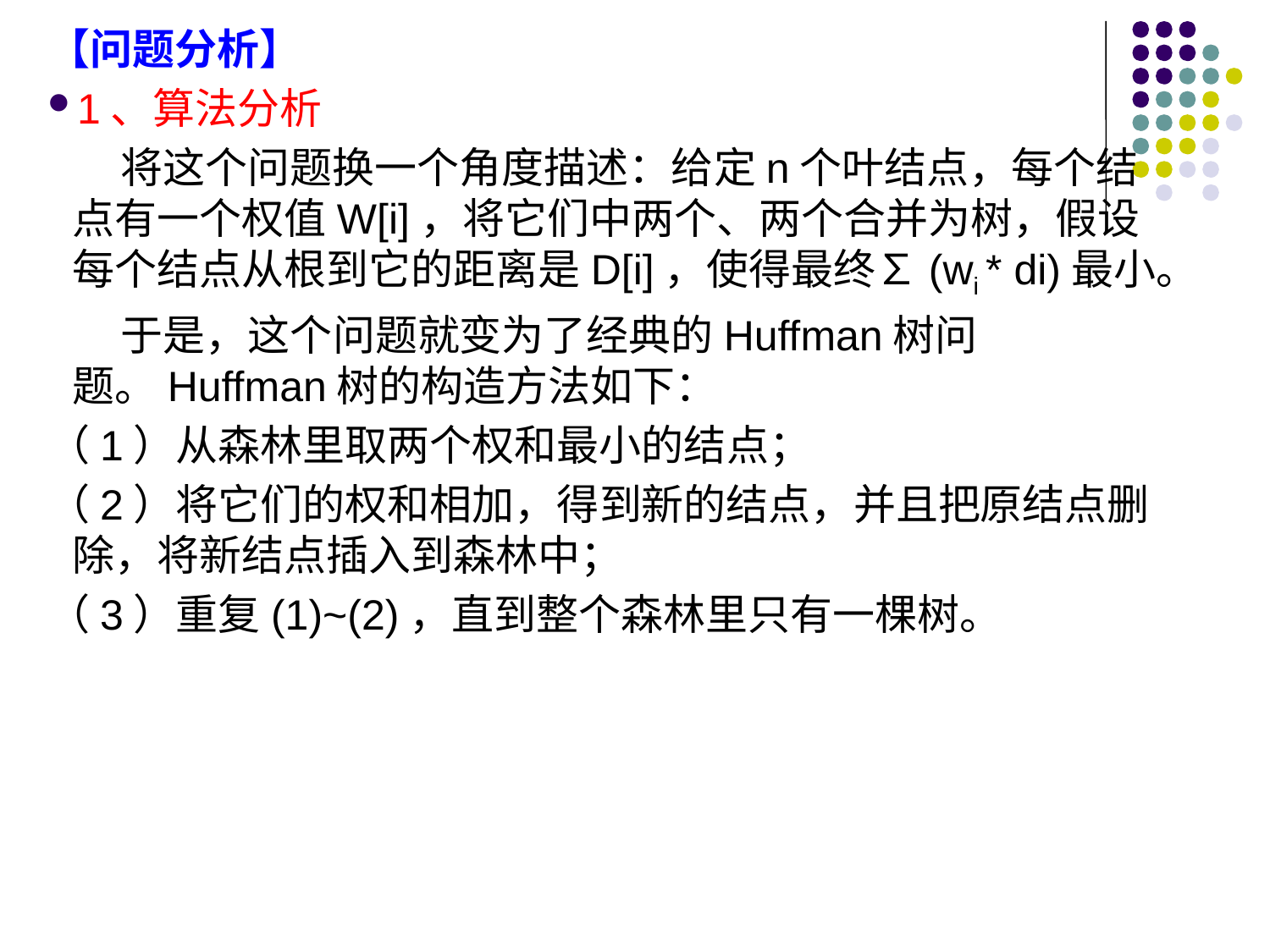

# 【问题分析】
1、算法分析
	    将这个问题换一个角度描述：给定n个叶结点，每个结点有一个权值W[i]，将它们中两个、两个合并为树，假设每个结点从根到它的距离是D[i]，使得最终∑(wi * di)最小。
	    于是，这个问题就变为了经典的Huffman树问题。Huffman树的构造方法如下：
（1）从森林里取两个权和最小的结点；
（2）将它们的权和相加，得到新的结点，并且把原结点删除，将新结点插入到森林中；
（3）重复(1)~(2)，直到整个森林里只有一棵树。